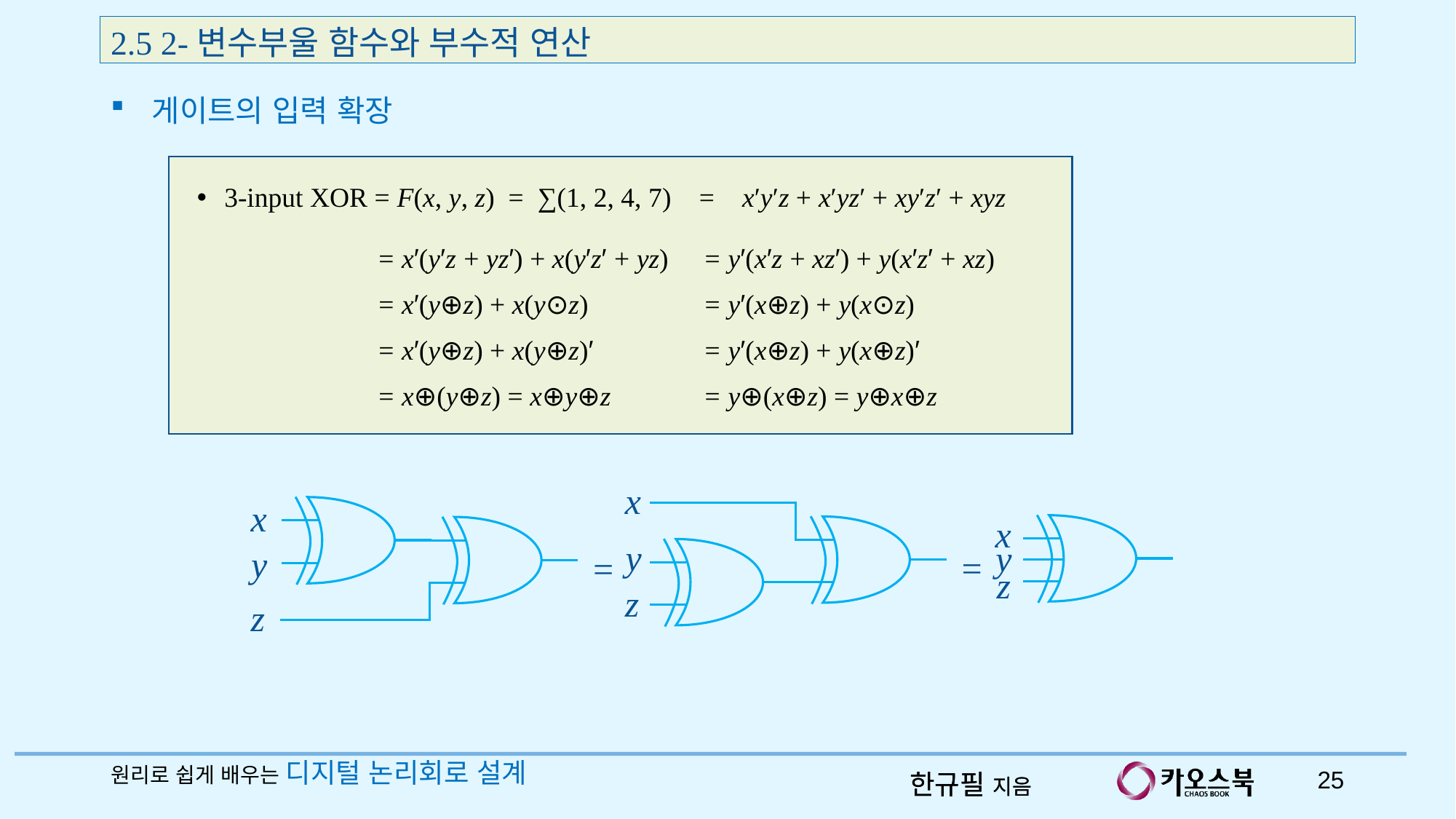

2.5 2-변수부울 함수와 부수적 연산
게이트의 입력 확장

3-input XOR = F(x, y, z)  =  ∑(1, 2, 4, 7)    =    x′y′z + x′yz′ + xy′z′ + xyz

| = x′(y′z + yz′) + x(y′z′ + yz) = x′(y⊕z) + x(y⊙z) = x′(y⊕z) + x(y⊕z)′ = x⊕(y⊕z) = x⊕y⊕z | = y′(x′z + xz′) + y(x′z′ + xz) = y′(x⊕z) + y(x⊙z) = y′(x⊕z) + y(x⊕z)′ = y⊕(x⊕z) = y⊕x⊕z |
| --- | --- |
x
x

y
z
x

y
z
=
=

y

z
원리로 쉽게 배우는 디지털 논리회로 설계
25